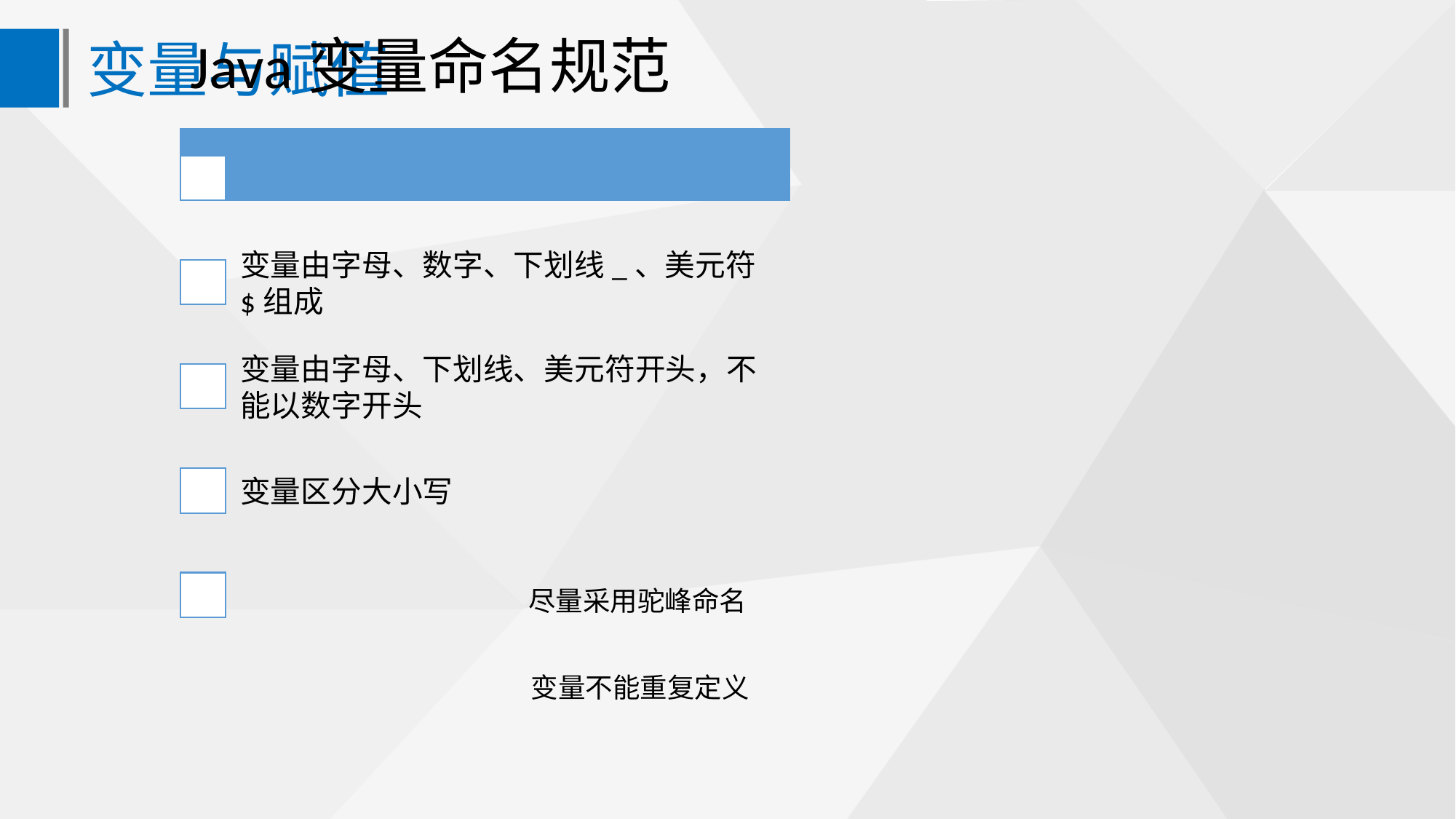

变量与赋值

Java变量命名规范
变量由字母、数字、下划线_、美元符$组成
变量由字母、下划线、美元符开头，不能以数字开头
变量区分大小写

尽量采用驼峰命名
变量不能重复定义